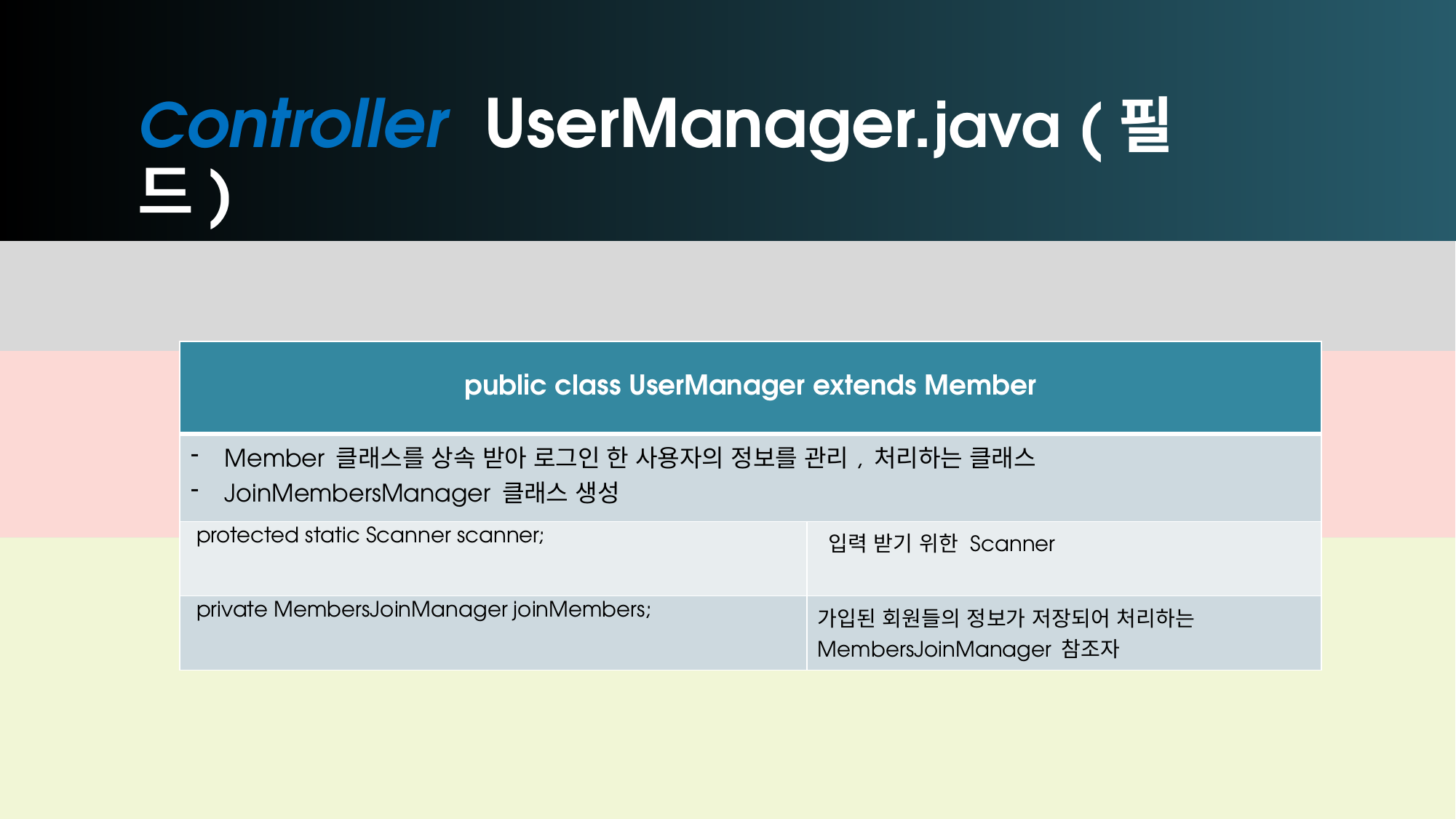

# Controller  UserManager.java (필드)
| public class UserManager extends Member |  |
| --- | --- |
| Member 클래스를 상속 받아 로그인 한 사용자의 정보를 관리, 처리하는 클래스 JoinMembersManager 클래스 생성 |  |
| protected static Scanner scanner; | 입력 받기 위한 Scanner |
| private MembersJoinManager joinMembers; | 가입된 회원들의 정보가 저장되어 처리하는 MembersJoinManager 참조자 |